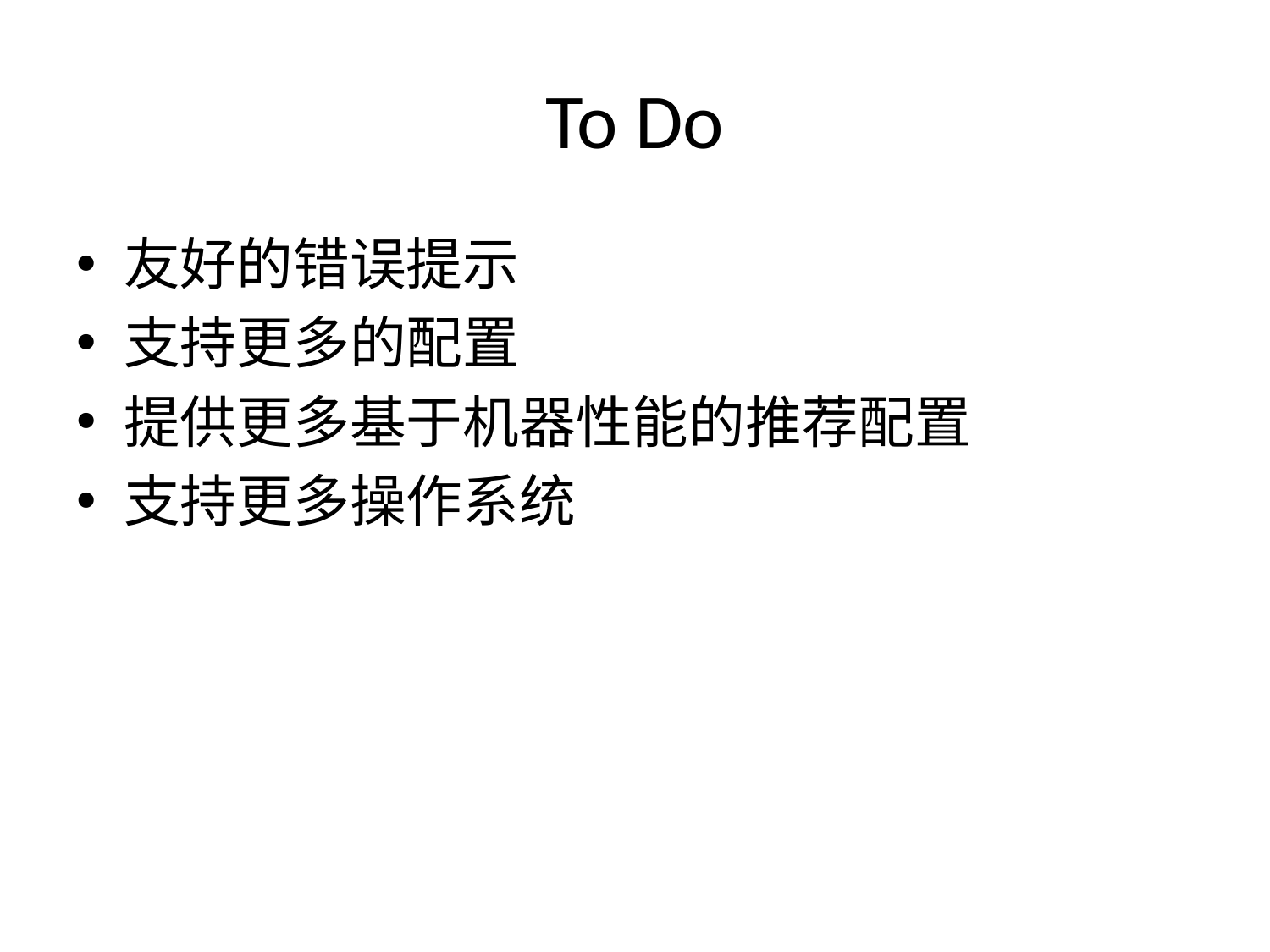

# To Do
友好的错误提示
支持更多的配置
提供更多基于机器性能的推荐配置
支持更多操作系统